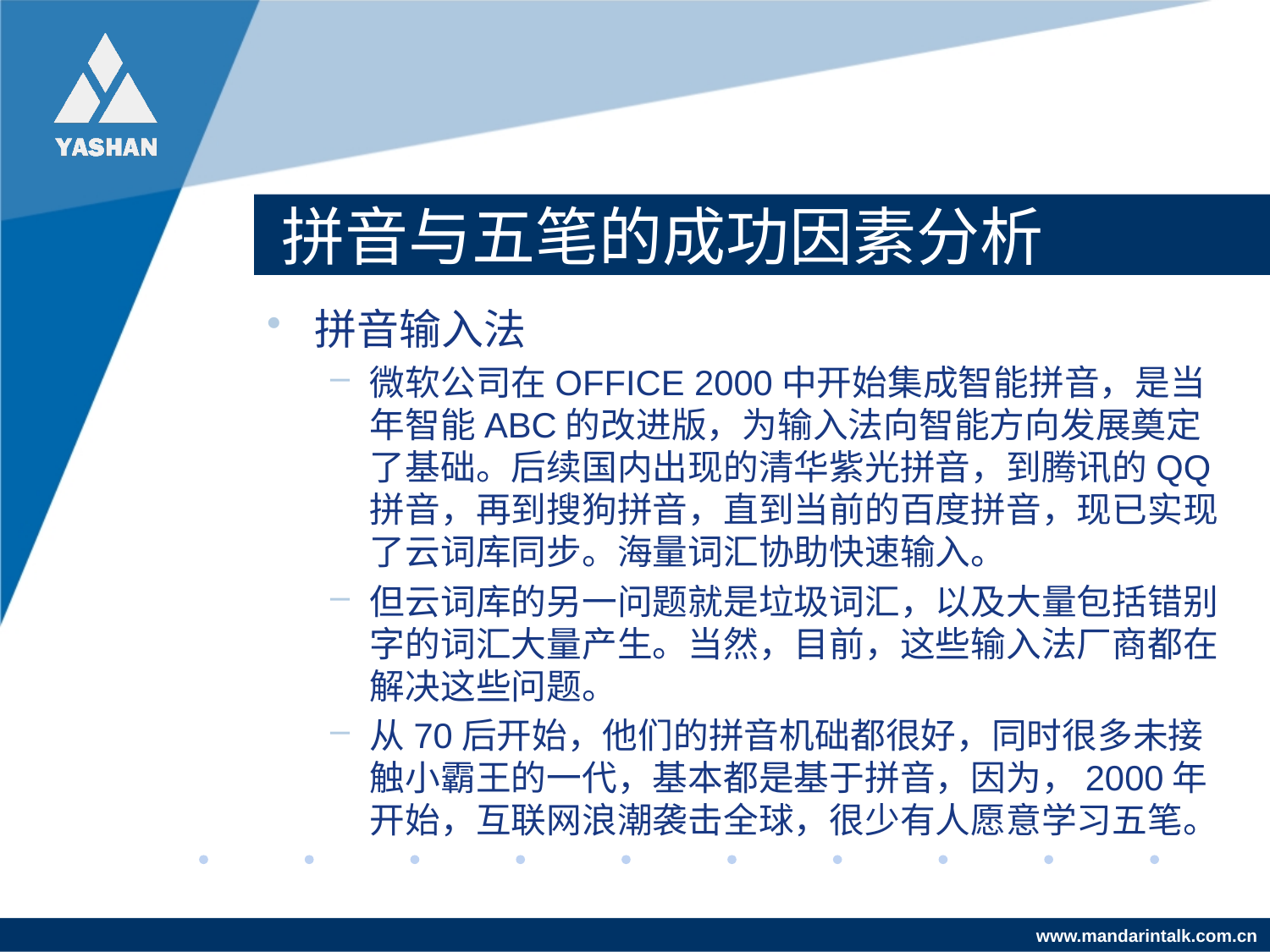

# 拼音与五笔的成功因素分析
拼音输入法
微软公司在OFFICE 2000中开始集成智能拼音，是当年智能ABC的改进版，为输入法向智能方向发展奠定了基础。后续国内出现的清华紫光拼音，到腾讯的QQ拼音，再到搜狗拼音，直到当前的百度拼音，现已实现了云词库同步。海量词汇协助快速输入。
但云词库的另一问题就是垃圾词汇，以及大量包括错别字的词汇大量产生。当然，目前，这些输入法厂商都在解决这些问题。
从70后开始，他们的拼音机础都很好，同时很多未接触小霸王的一代，基本都是基于拼音，因为，2000年开始，互联网浪潮袭击全球，很少有人愿意学习五笔。